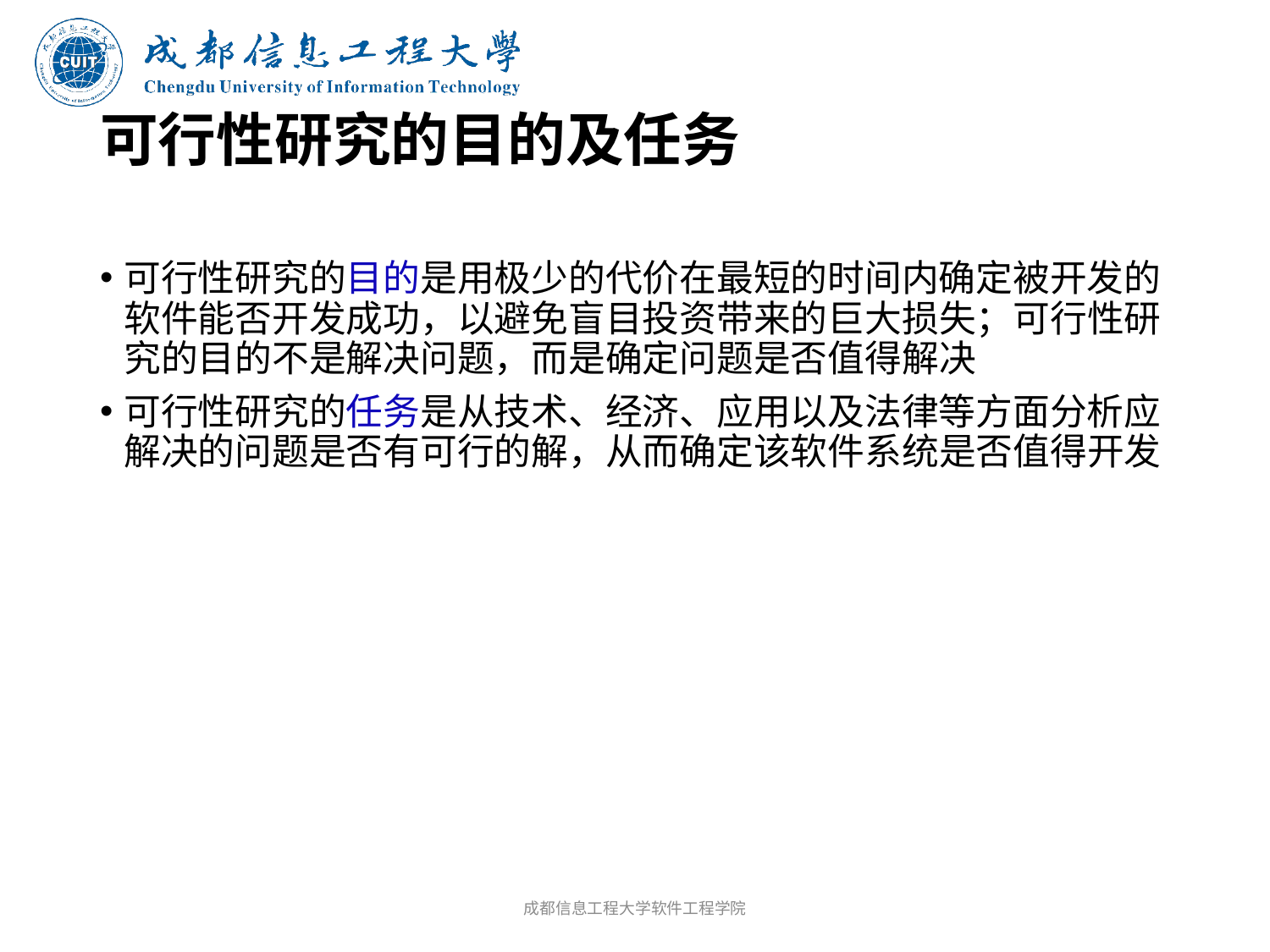

# 可行性研究的目的及任务
可行性研究的目的是用极少的代价在最短的时间内确定被开发的软件能否开发成功，以避免盲目投资带来的巨大损失；可行性研究的目的不是解决问题，而是确定问题是否值得解决
可行性研究的任务是从技术、经济、应用以及法律等方面分析应解决的问题是否有可行的解，从而确定该软件系统是否值得开发
成都信息工程大学软件工程学院